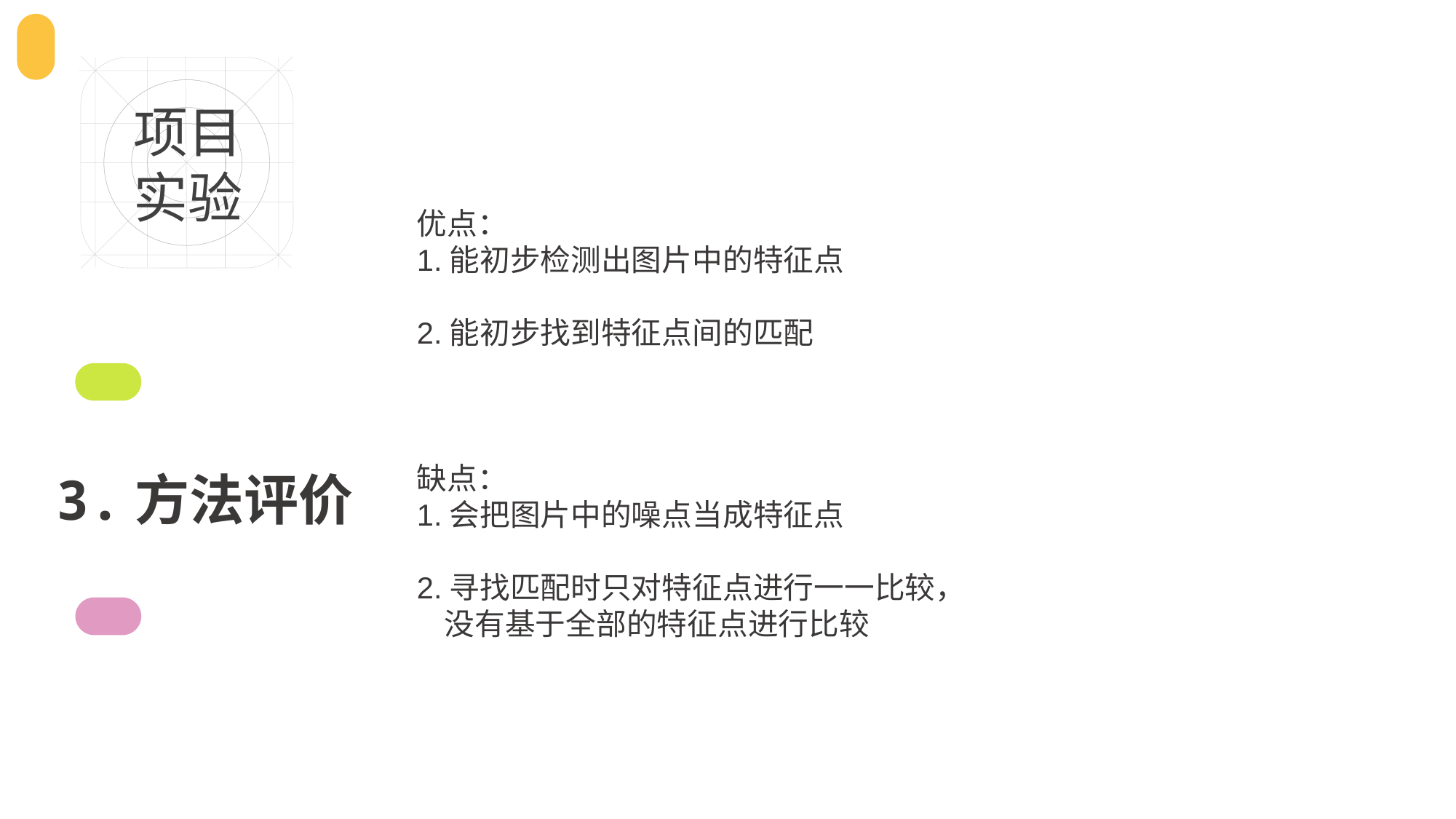

项目
实验

优点：
1.能初步检测出图片中的特征点

2.能初步找到特征点间的匹配

缺点：
1.会把图片中的噪点当成特征点

2.寻找匹配时只对特征点进行一一比较，
   没有基于全部的特征点进行比较

3.方法评价